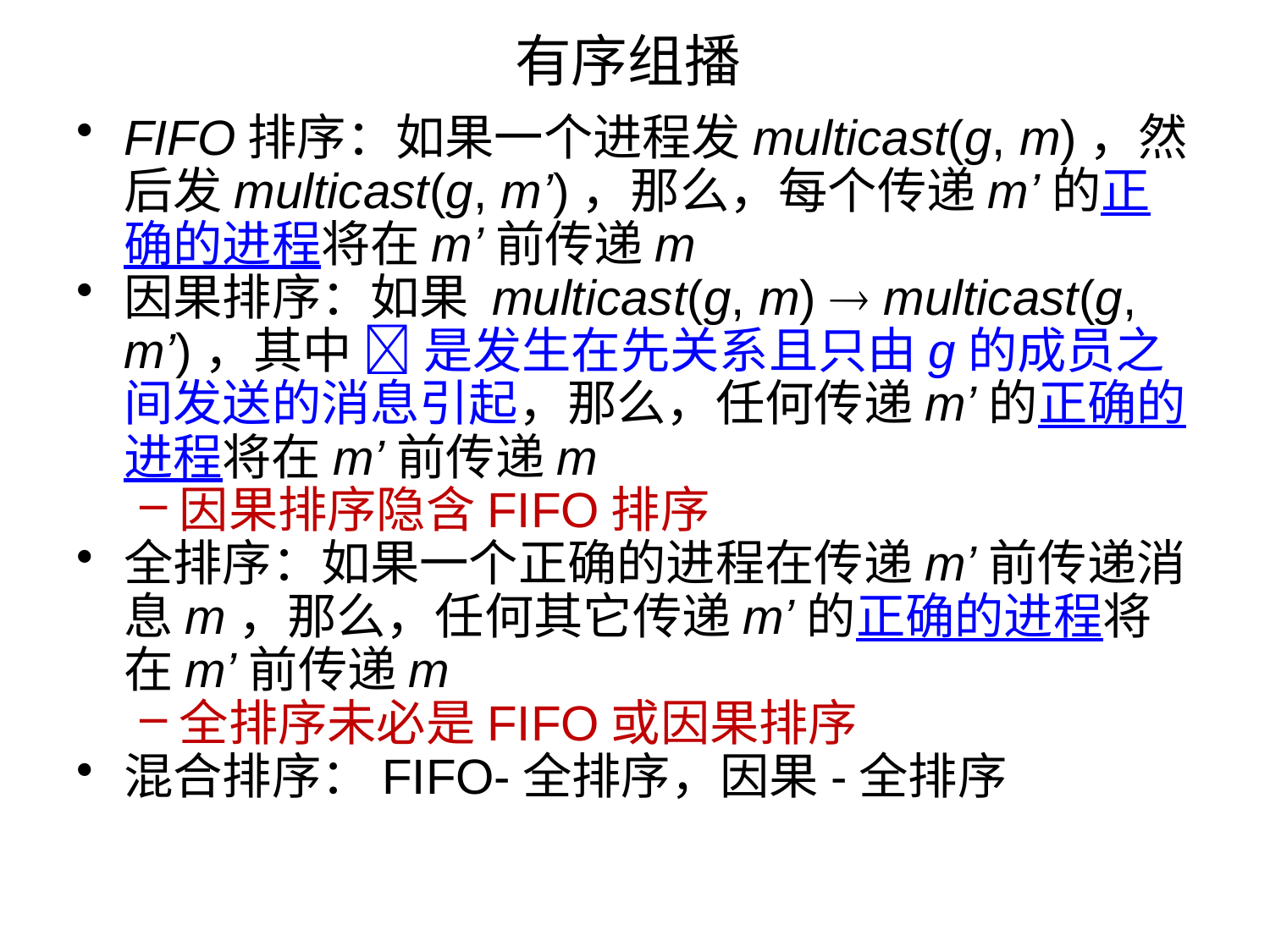

# 有序组播
FIFO排序：如果一个进程发multicast(g, m)，然后发multicast(g, m’)，那么，每个传递m’的正确的进程将在m’前传递m
因果排序：如果 multicast(g, m) → multicast(g, m’)，其中 → 是发生在先关系且只由g的成员之间发送的消息引起，那么，任何传递m’的正确的进程将在m’前传递m
因果排序隐含FIFO排序
全排序：如果一个正确的进程在传递m’前传递消息m，那么，任何其它传递m’的正确的进程将在m’前传递m
全排序未必是FIFO或因果排序
混合排序：FIFO-全排序，因果-全排序